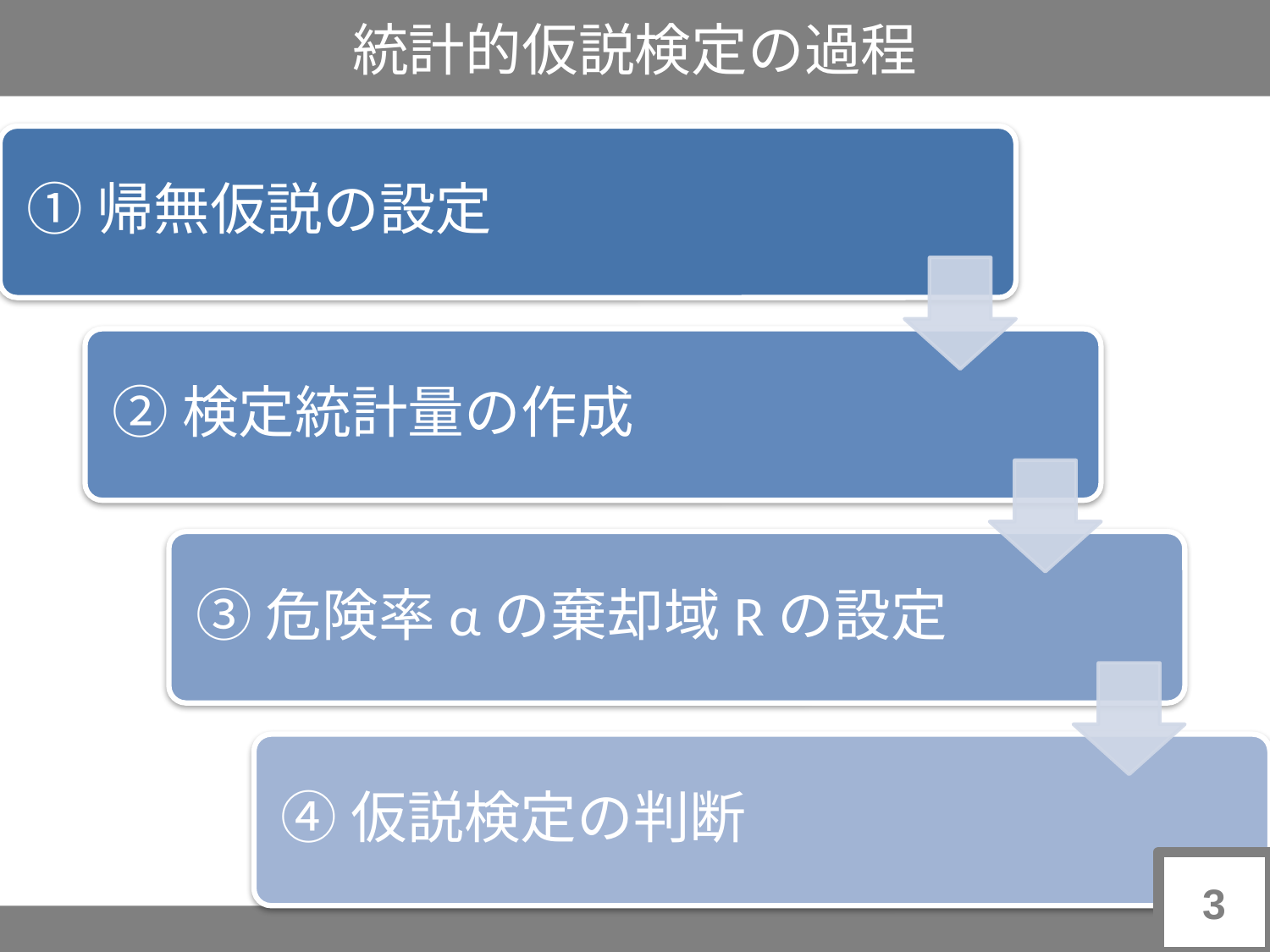

# 統計的仮説検定の過程
①帰無仮説の設定
②検定統計量の作成
③危険率αの棄却域Rの設定
④仮説検定の判断

3